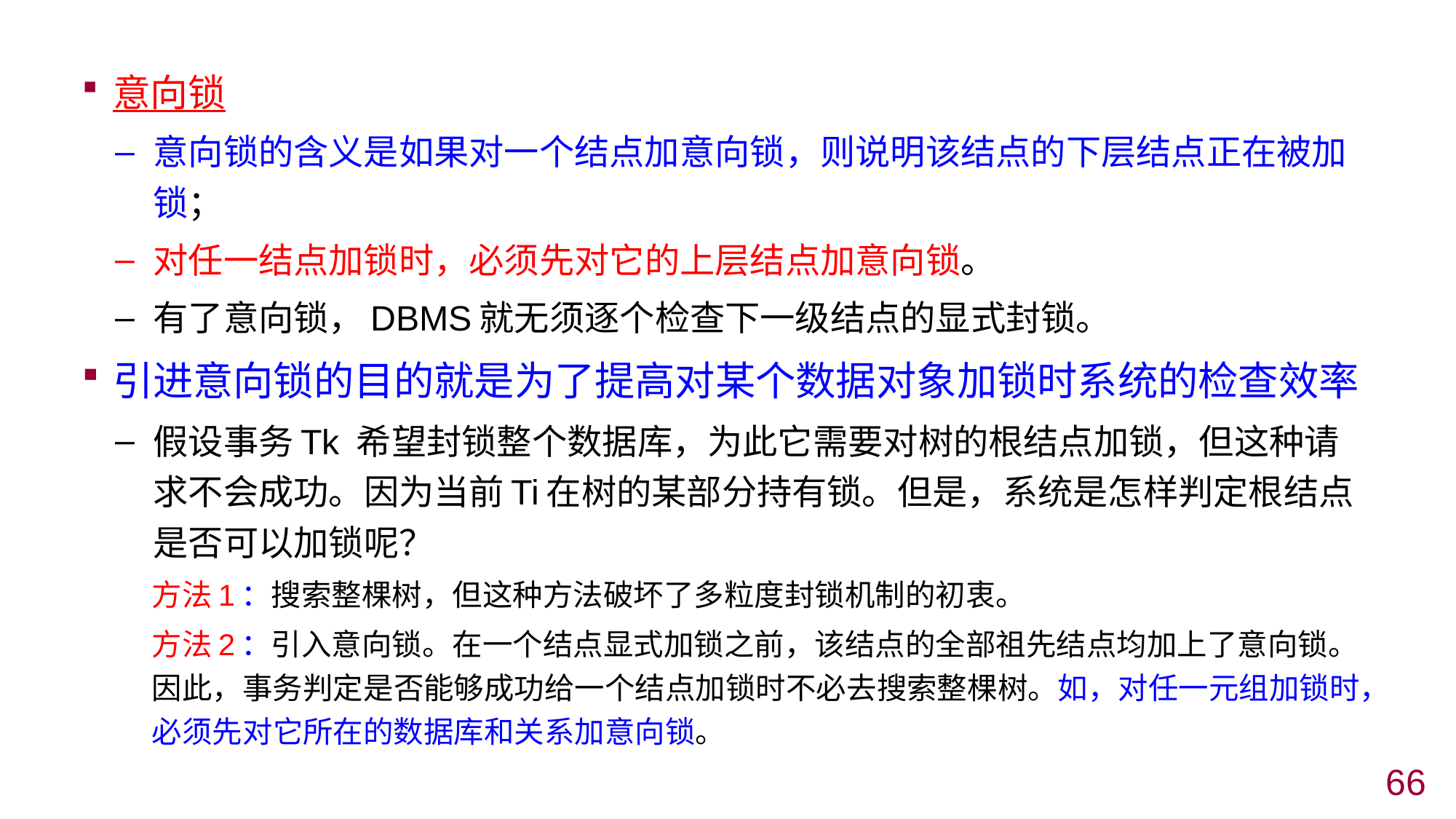

意向锁
意向锁的含义是如果对一个结点加意向锁，则说明该结点的下层结点正在被加锁；
对任一结点加锁时，必须先对它的上层结点加意向锁。
有了意向锁，DBMS就无须逐个检查下一级结点的显式封锁。
引进意向锁的目的就是为了提高对某个数据对象加锁时系统的检查效率
假设事务Tk 希望封锁整个数据库，为此它需要对树的根结点加锁，但这种请求不会成功。因为当前Ti在树的某部分持有锁。但是，系统是怎样判定根结点是否可以加锁呢？
方法1：搜索整棵树，但这种方法破坏了多粒度封锁机制的初衷。
方法2：引入意向锁。在一个结点显式加锁之前，该结点的全部祖先结点均加上了意向锁。因此，事务判定是否能够成功给一个结点加锁时不必去搜索整棵树。如，对任一元组加锁时，必须先对它所在的数据库和关系加意向锁。
66